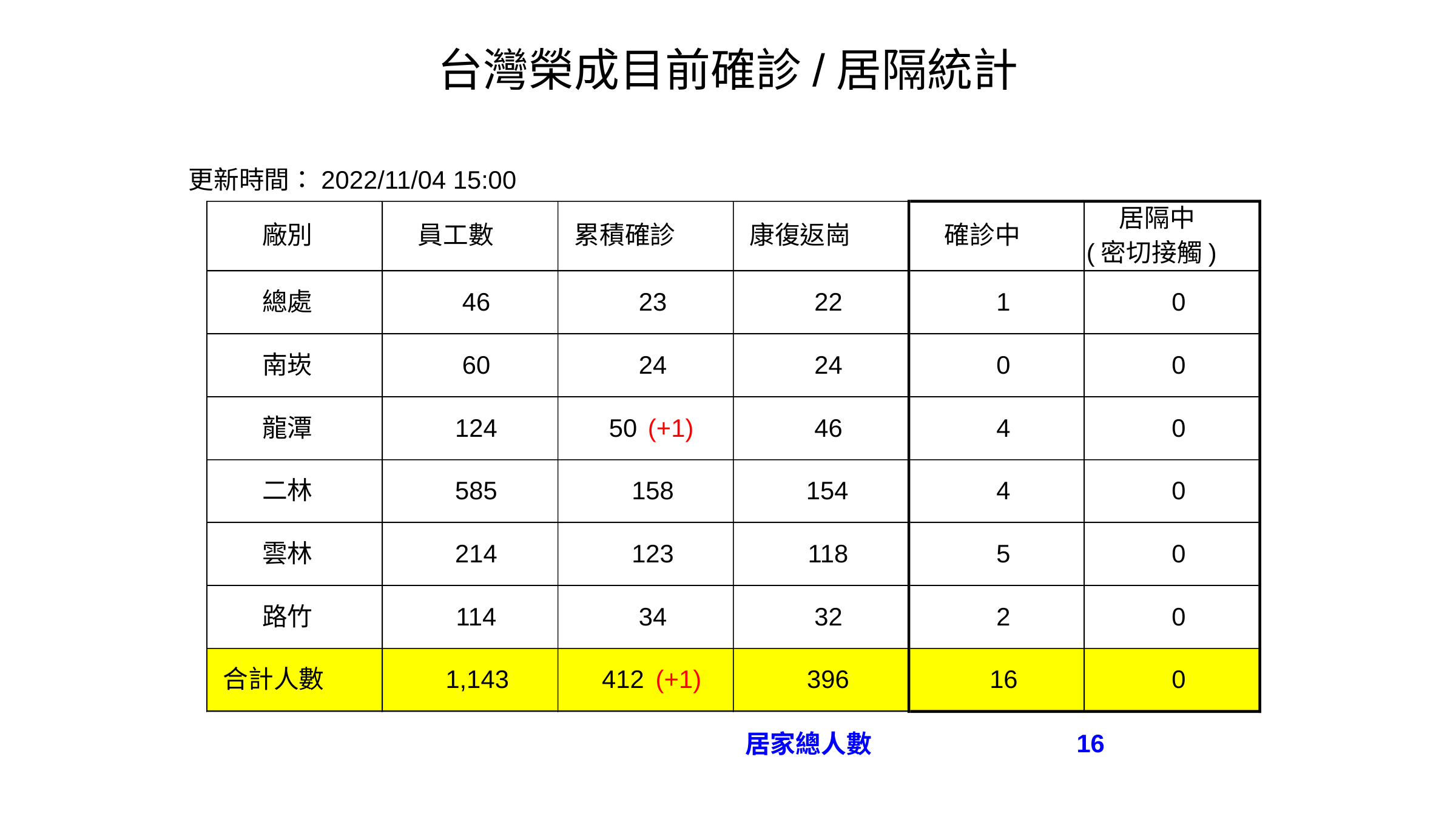

台灣榮成目前確診/居隔統計

更新時間：2022/11/04 15:00

居隔中

廠別
員工數
累積確診
康復返崗
確診中
(密切接觸)

總處
46
23
22
1
0

南崁
60
24
24
0
0

龍潭
124
50
(+1)
46
4
0

二林
585
158
154
4
0

雲林
214
123
118
5
0

路竹
114
34
32
2
0

合計人數
1,143
412
(+1)
396
16
0

16
居家總人數